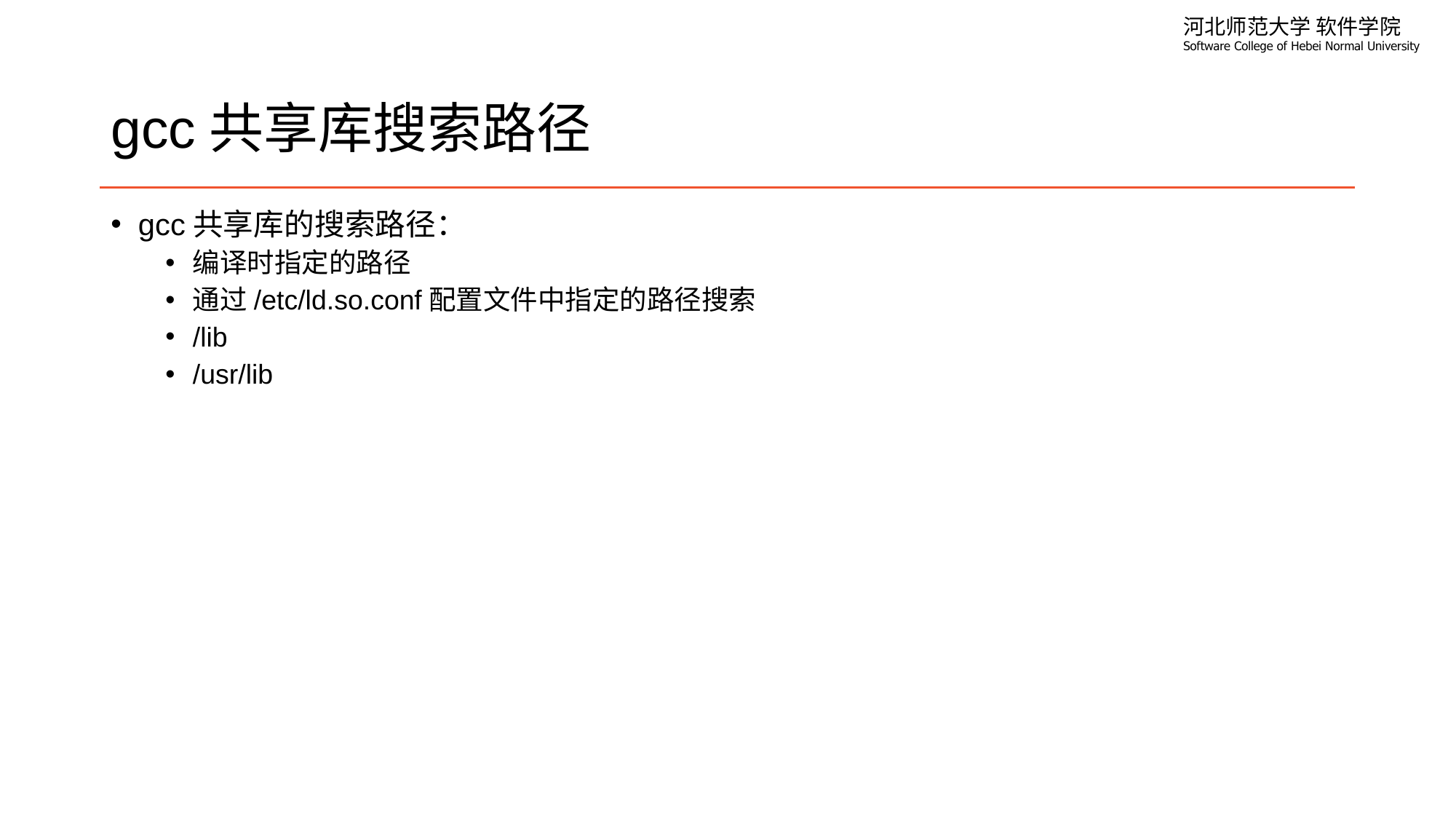

# gcc共享库搜索路径
gcc共享库的搜索路径：
编译时指定的路径
通过/etc/ld.so.conf配置文件中指定的路径搜索
/lib
/usr/lib